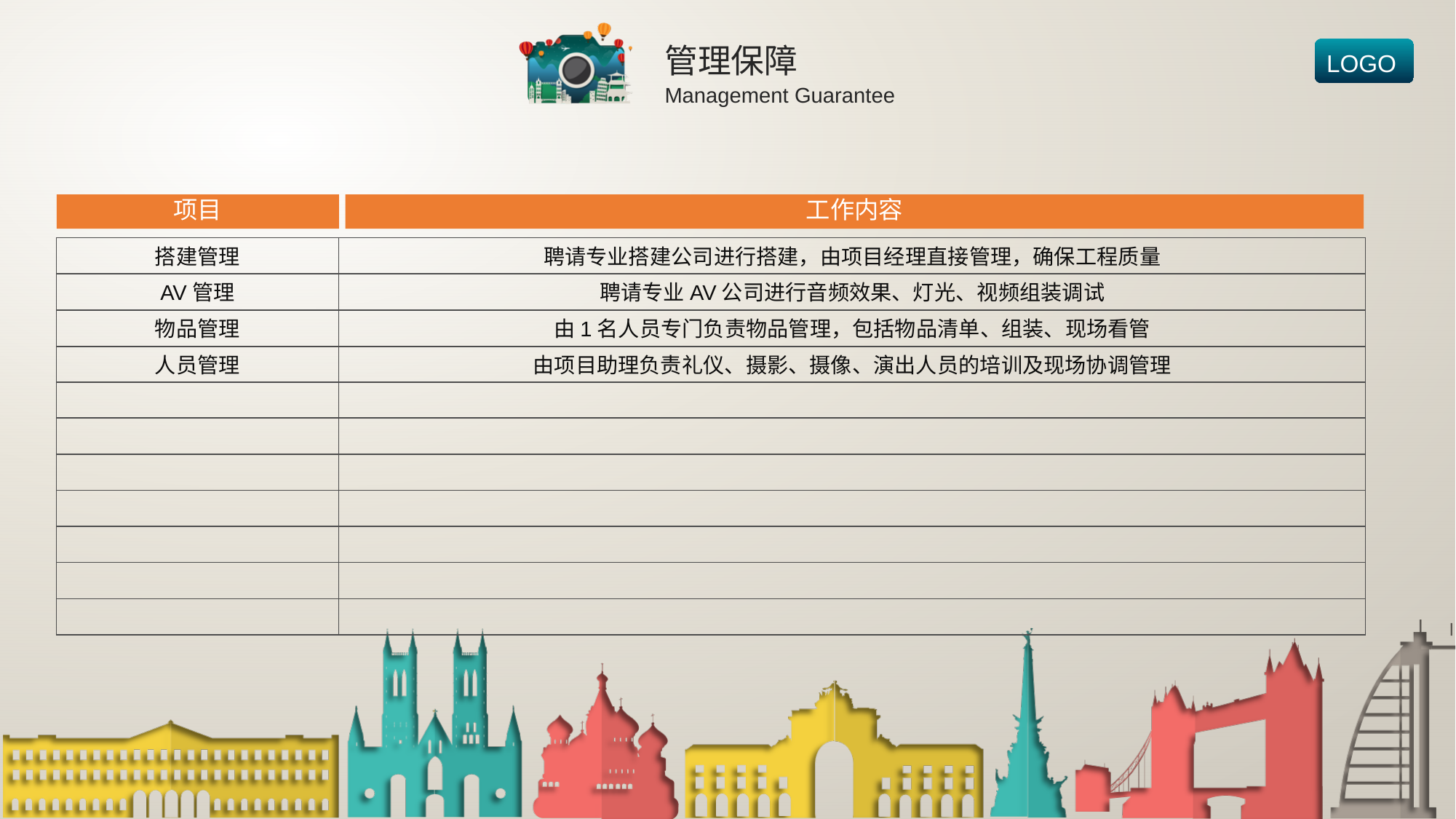

管理保障
Management Guarantee
项目
工作内容
搭建管理
聘请专业搭建公司进行搭建，由项目经理直接管理，确保工程质量
AV管理
聘请专业AV公司进行音频效果、灯光、视频组装调试
物品管理
由1名人员专门负责物品管理，包括物品清单、组装、现场看管
人员管理
由项目助理负责礼仪、摄影、摄像、演出人员的培训及现场协调管理